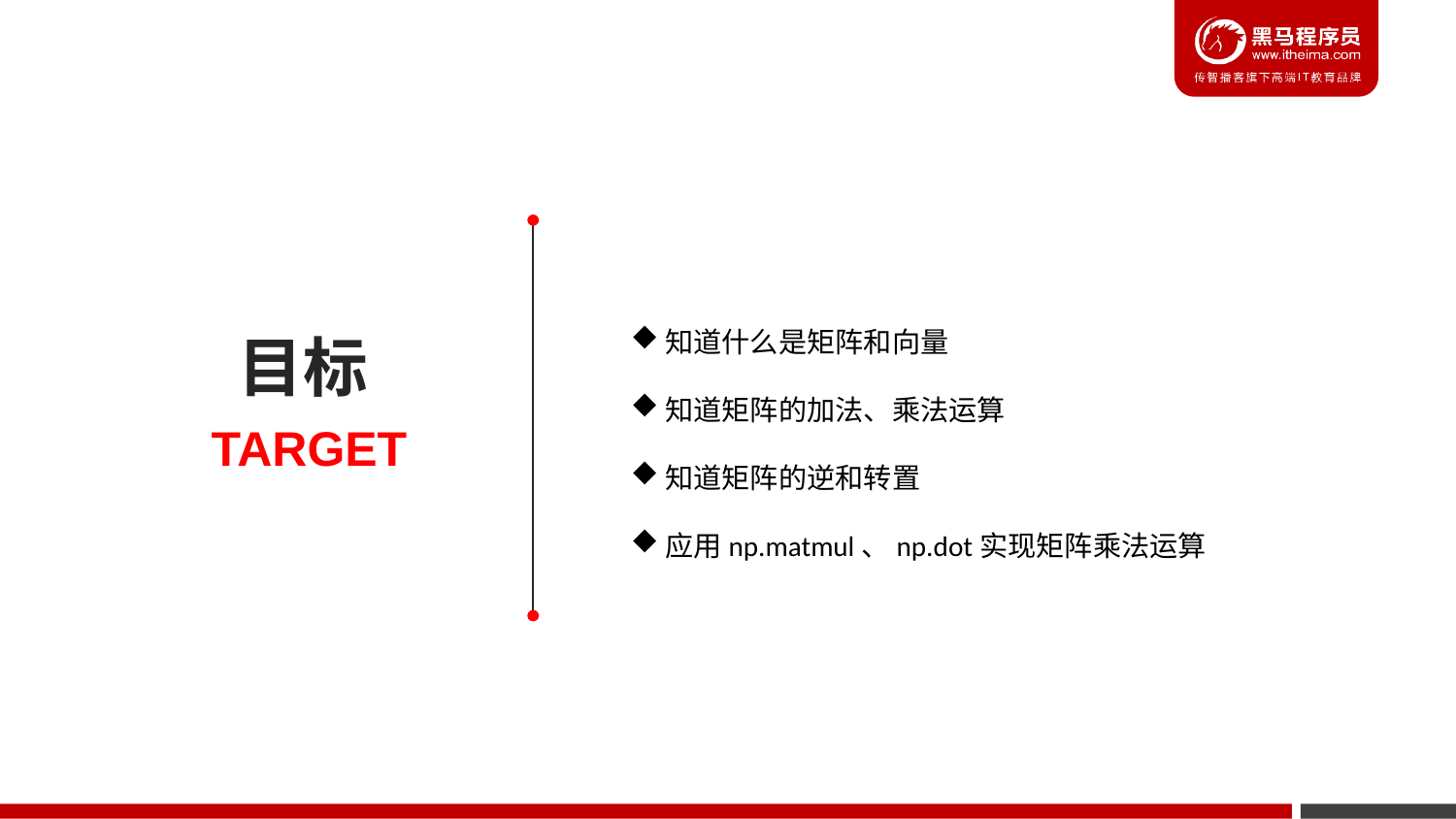

知道什么是矩阵和向量
知道矩阵的加法、乘法运算
知道矩阵的逆和转置
应用np.matmul、np.dot实现矩阵乘法运算
目标
TARGET